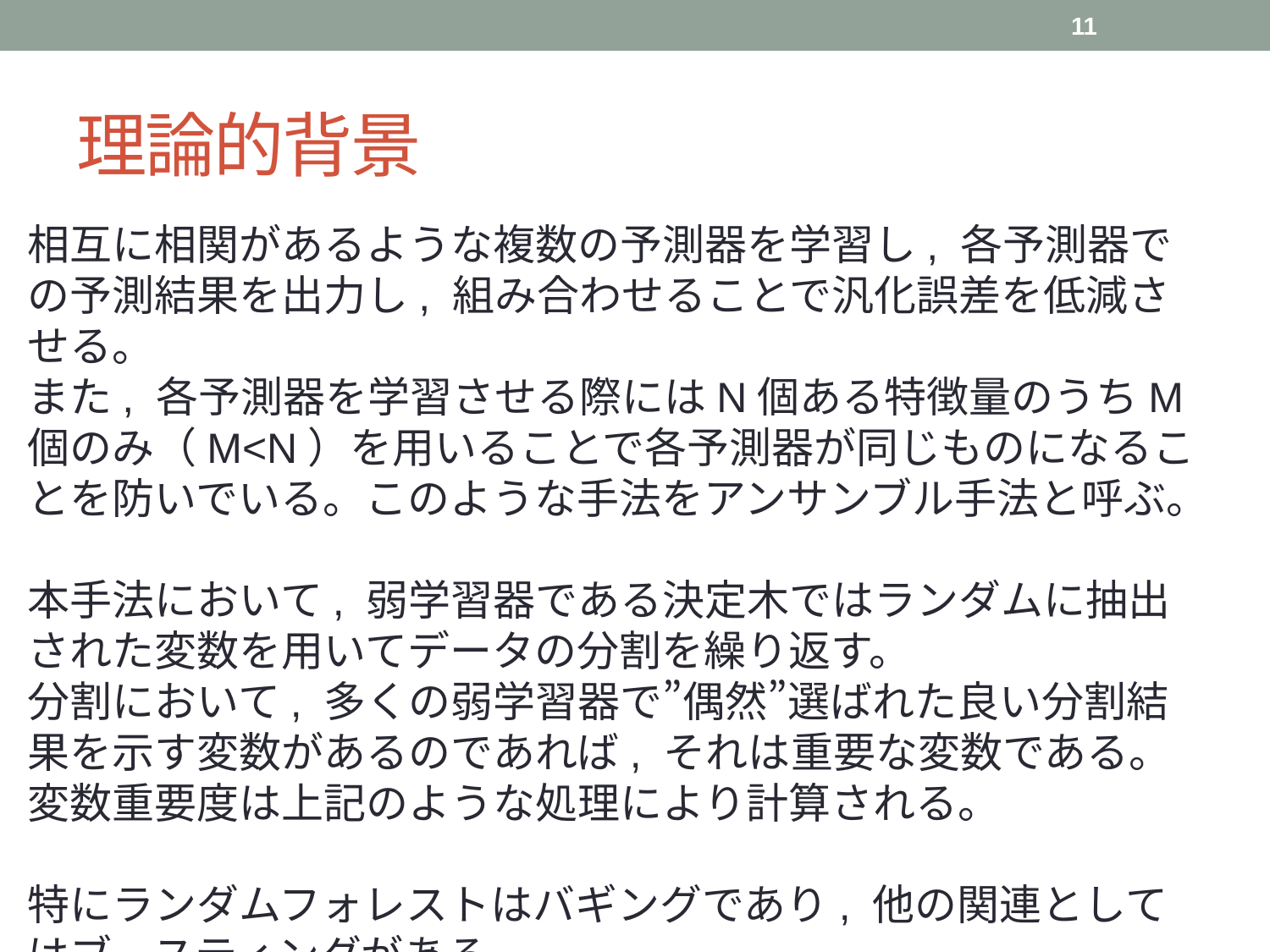

11
# 理論的背景
相互に相関があるような複数の予測器を学習し, 各予測器での予測結果を出力し, 組み合わせることで汎化誤差を低減させる。
また, 各予測器を学習させる際にはN個ある特徴量のうちM個のみ（M<N）を用いることで各予測器が同じものになることを防いでいる。このような手法をアンサンブル手法と呼ぶ。

本手法において, 弱学習器である決定木ではランダムに抽出された変数を用いてデータの分割を繰り返す。
分割において, 多くの弱学習器で”偶然”選ばれた良い分割結果を示す変数があるのであれば, それは重要な変数である。
変数重要度は上記のような処理により計算される。

特にランダムフォレストはバギングであり, 他の関連としてはブースティングがある。